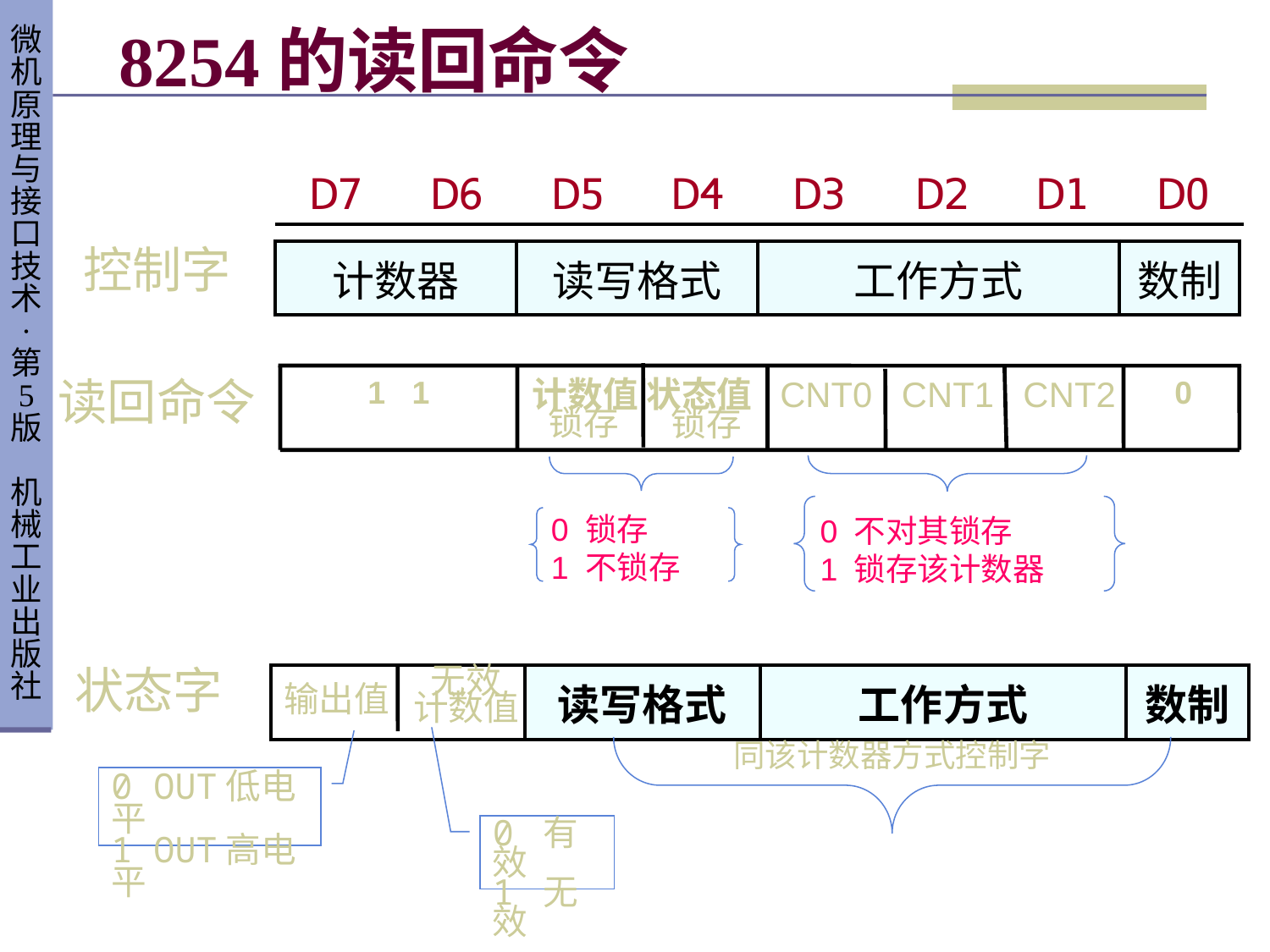

# 8254的读回命令
| D7 | D6 | D5 | D4 | D3 | D2 | D1 | D0 |
| --- | --- | --- | --- | --- | --- | --- | --- |
控制字
| 计数器 | 读写格式 | 工作方式 | 数制 |
| --- | --- | --- | --- |

1   1

计数值 状态值

CNT0   CNT1   CNT2

0

锁存
锁存

读回命令

0 不对其锁存
1 锁存该计数器
同该计数器方式控制字
0 锁存
1 不锁存
状态字
| 输出值 | 读写格式 | 工作方式 | 数制 |
| --- | --- | --- | --- |
无效
计数值

0 OUT低电平
1 OUT高电平

0 有效
1 无效